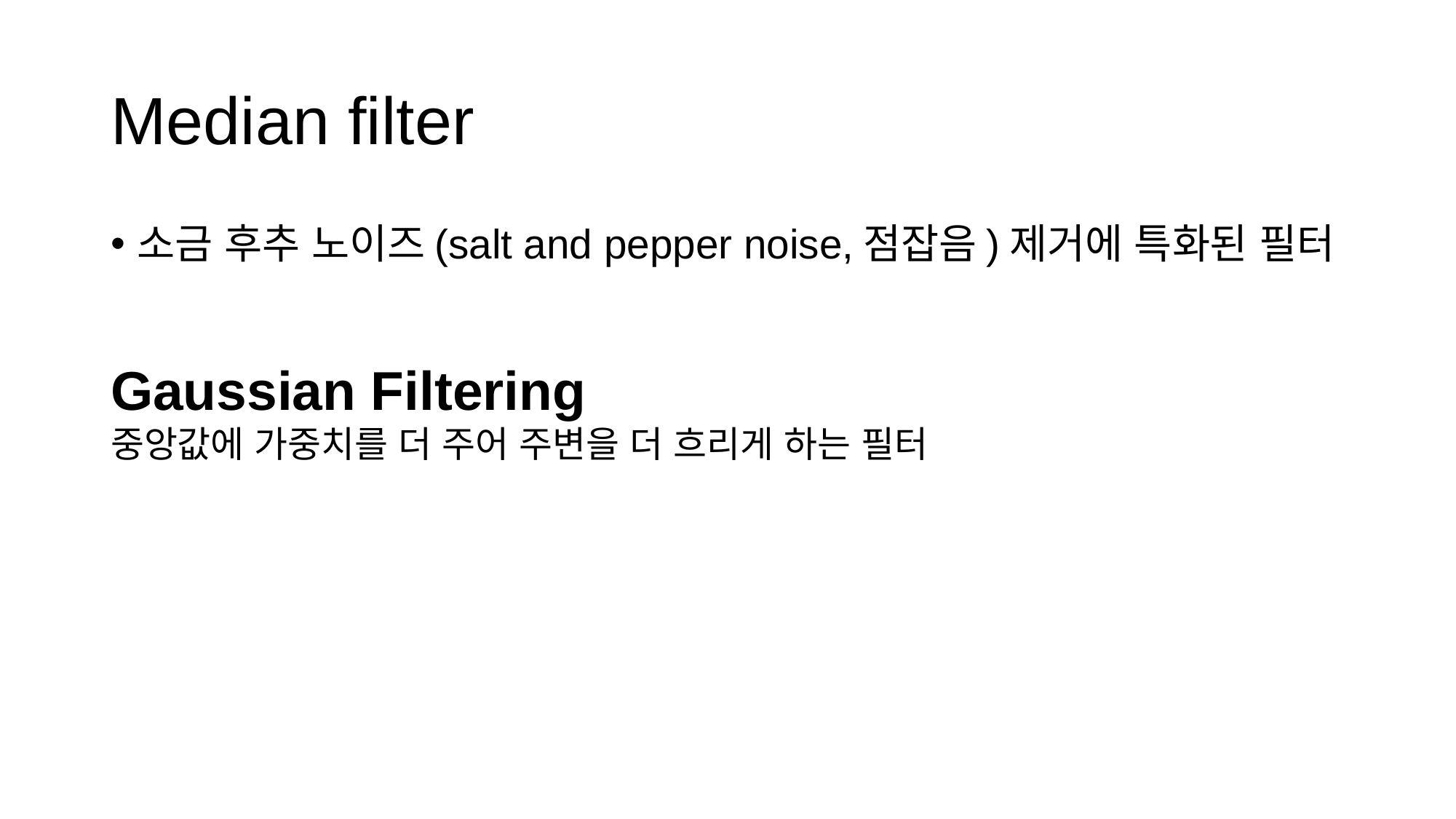

# Median filter
소금 후추 노이즈(salt and pepper noise,점잡음)제거에 특화된 필터
Gaussian Filtering
중앙값에 가중치를 더 주어 주변을 더 흐리게 하는 필터